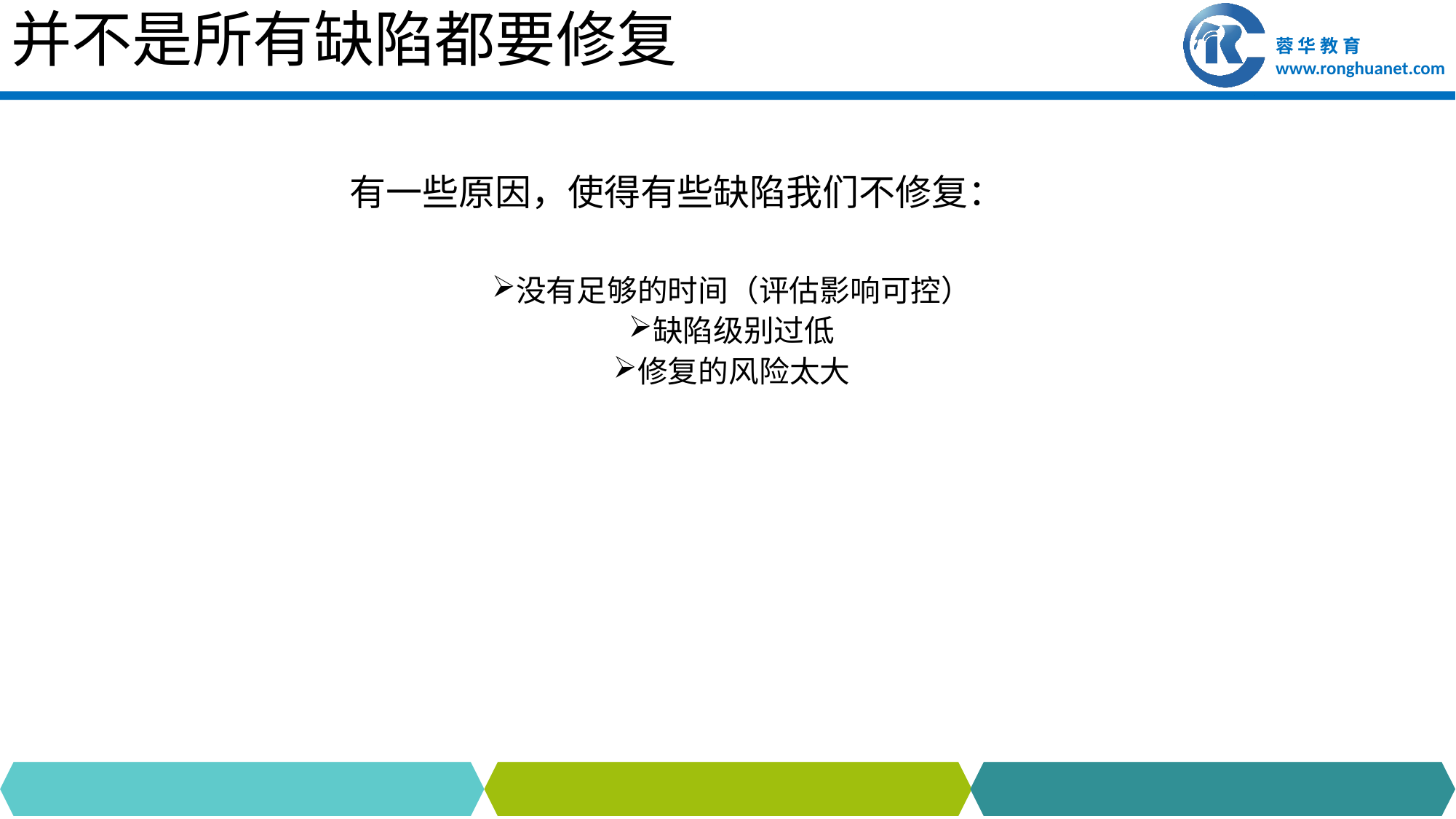

# 并不是所有缺陷都要修复
有一些原因，使得有些缺陷我们不修复：

没有足够的时间（评估影响可控）
缺陷级别过低
修复的风险太大